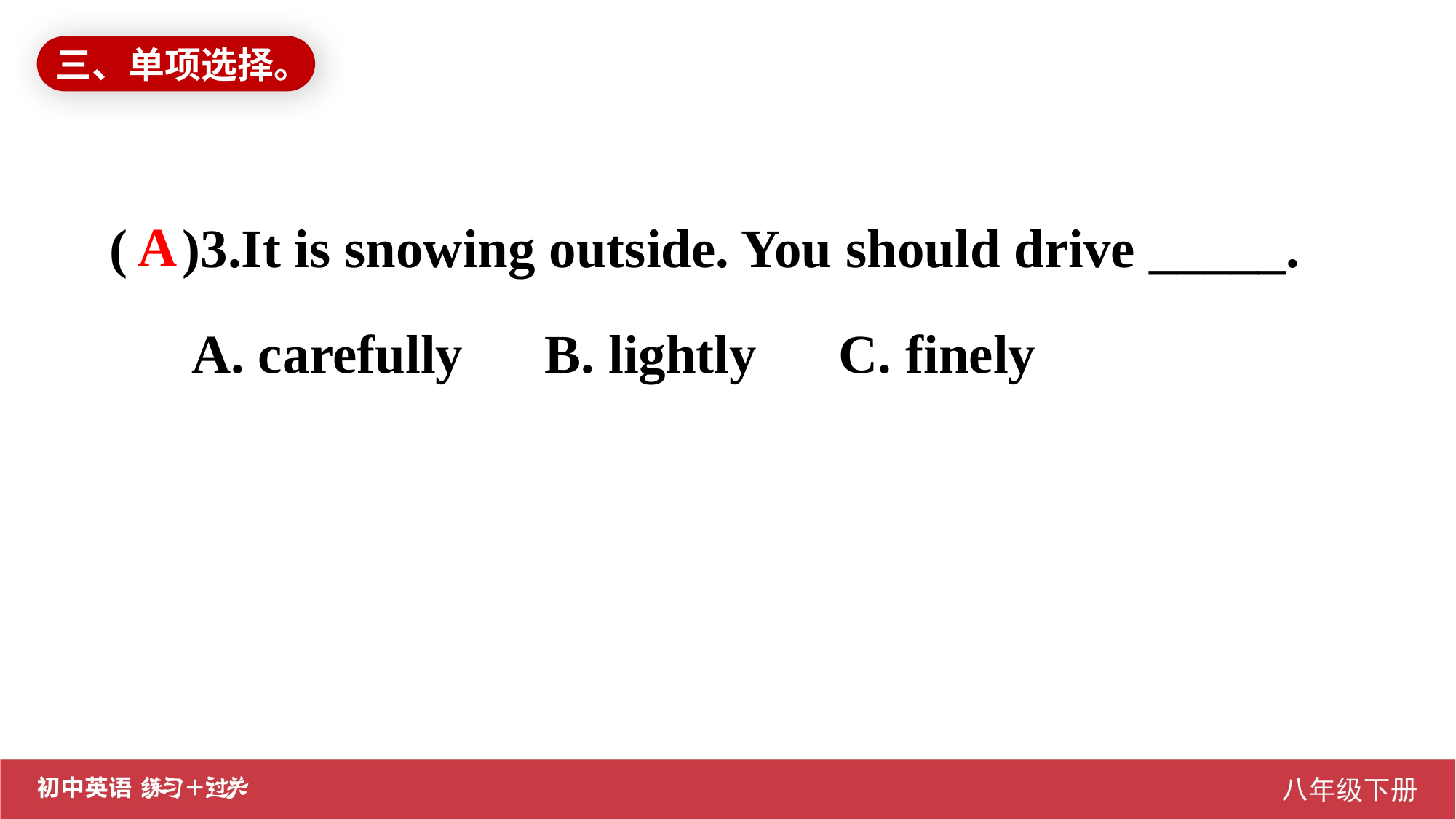

三、单项选择。
(    )3.It is snowing outside. You should drive _____.
      A. carefully      B. lightly      C. finely
A